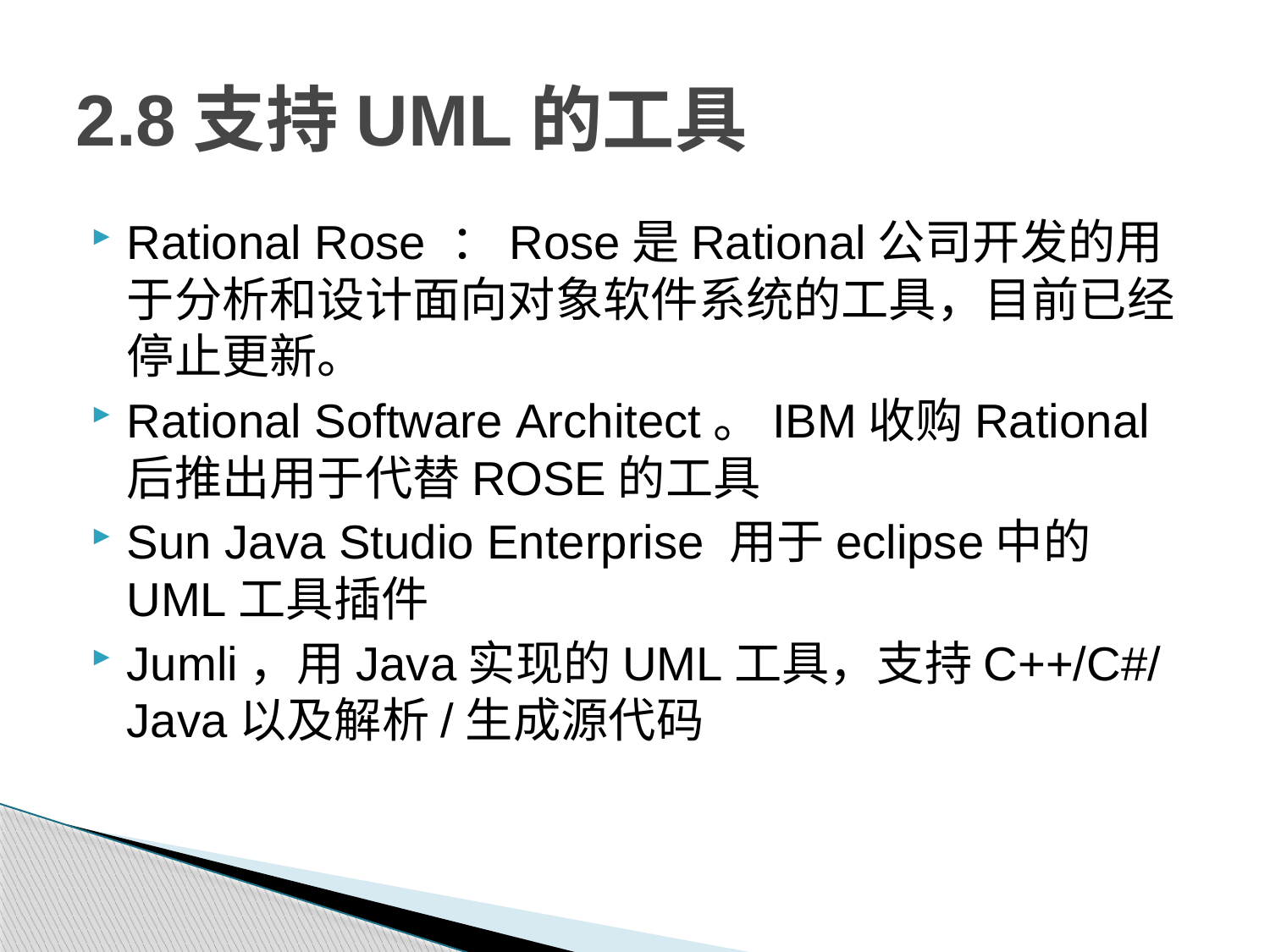

# 2.8支持UML的工具
Rational Rose ：Rose是Rational公司开发的用于分析和设计面向对象软件系统的工具，目前已经停止更新。
Rational Software Architect。IBM收购Rational后推出用于代替ROSE的工具
Sun Java Studio Enterprise 用于eclipse中的UML工具插件
Jumli，用Java实现的UML工具，支持C++/C#/Java以及解析/生成源代码